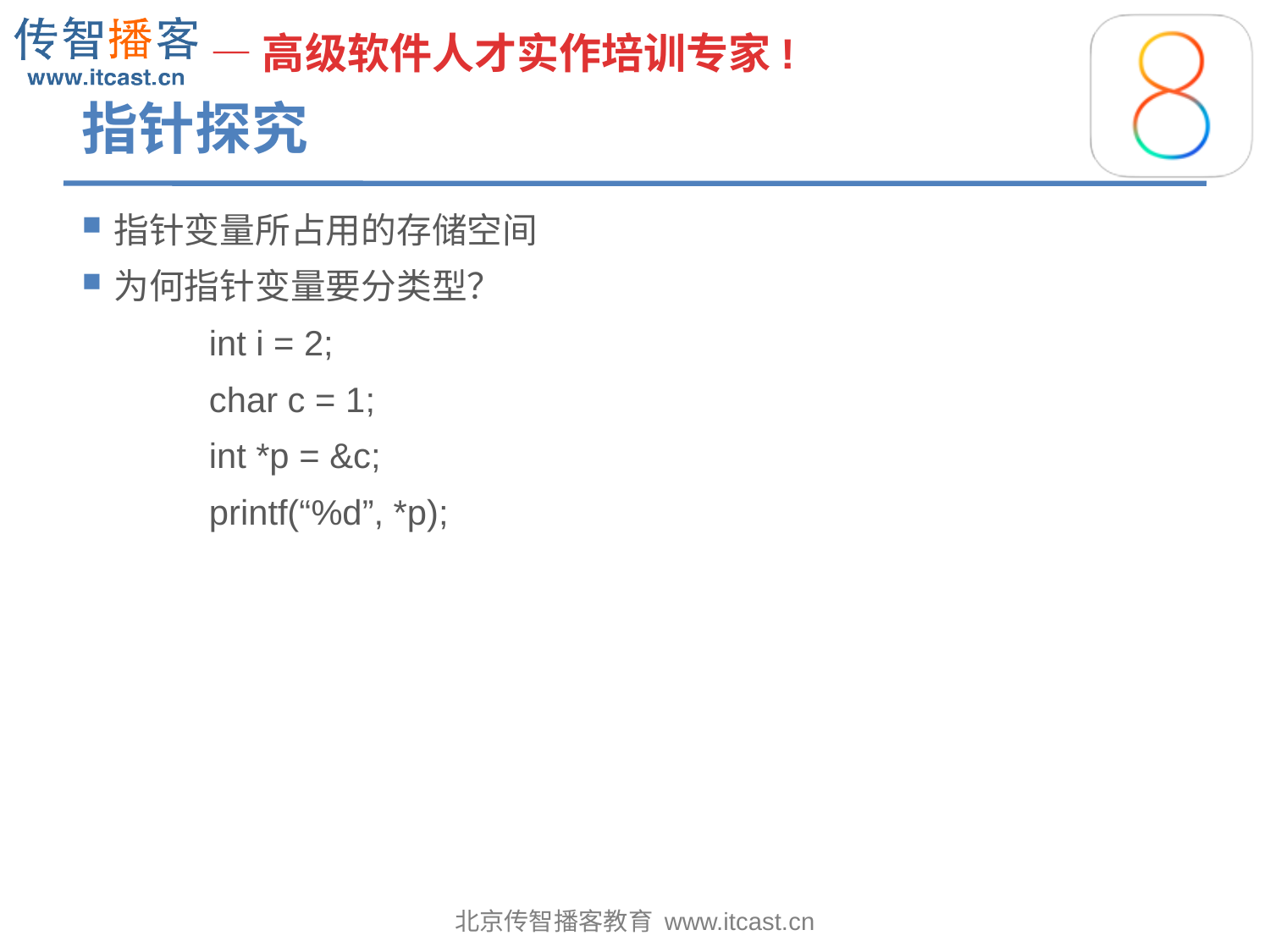

# 指针探究
指针变量所占用的存储空间
为何指针变量要分类型？
	int i = 2;
	char c = 1;
	int *p = &c;
	printf(“%d”, *p);